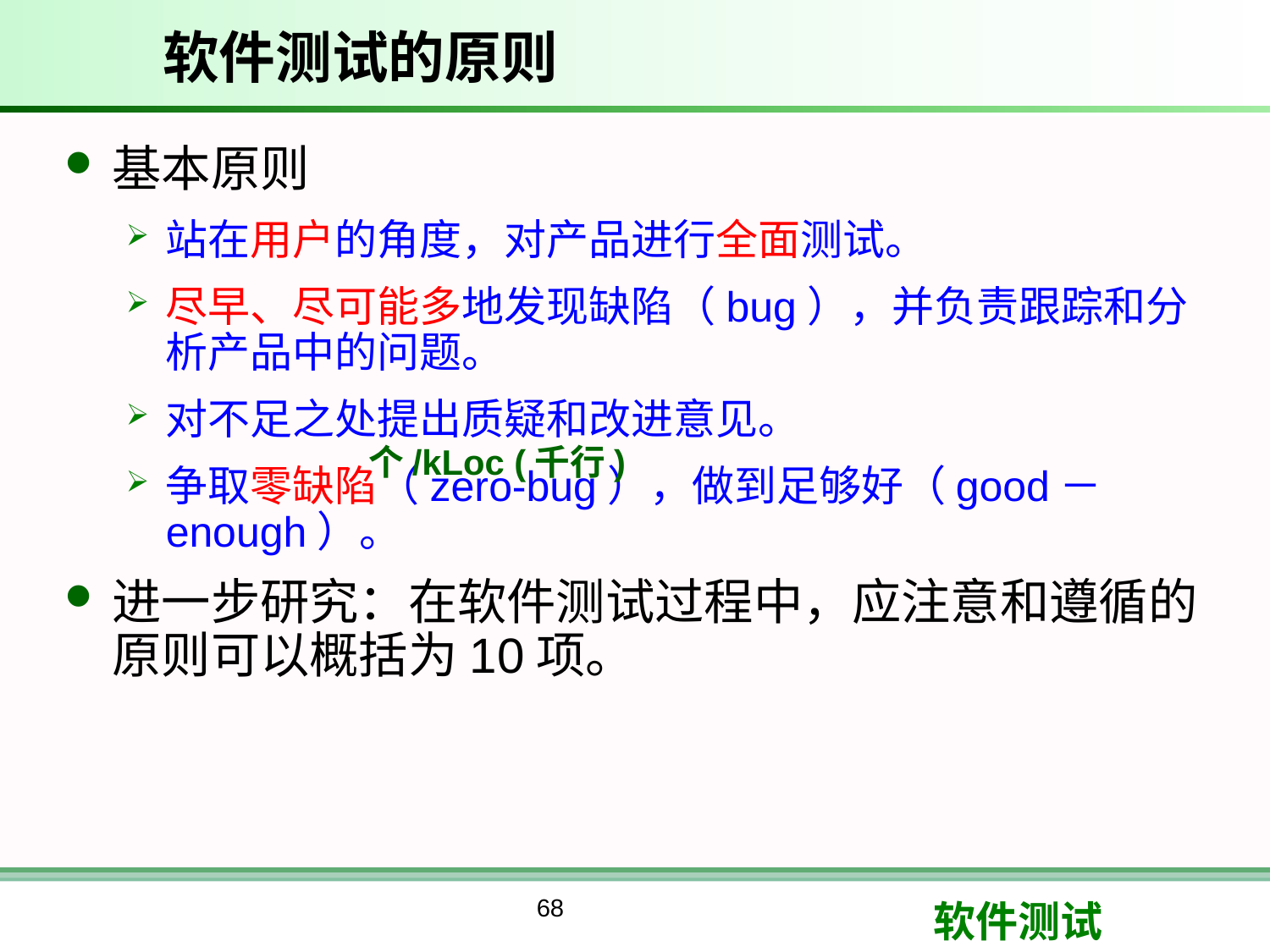

# 软件测试的原则
基本原则
站在用户的角度，对产品进行全面测试。
尽早、尽可能多地发现缺陷（bug），并负责跟踪和分析产品中的问题。
对不足之处提出质疑和改进意见。
争取零缺陷（zero-bug），做到足够好（good－enough）。
进一步研究：在软件测试过程中，应注意和遵循的原则可以概括为10项。
个/kLoc (千行)
68